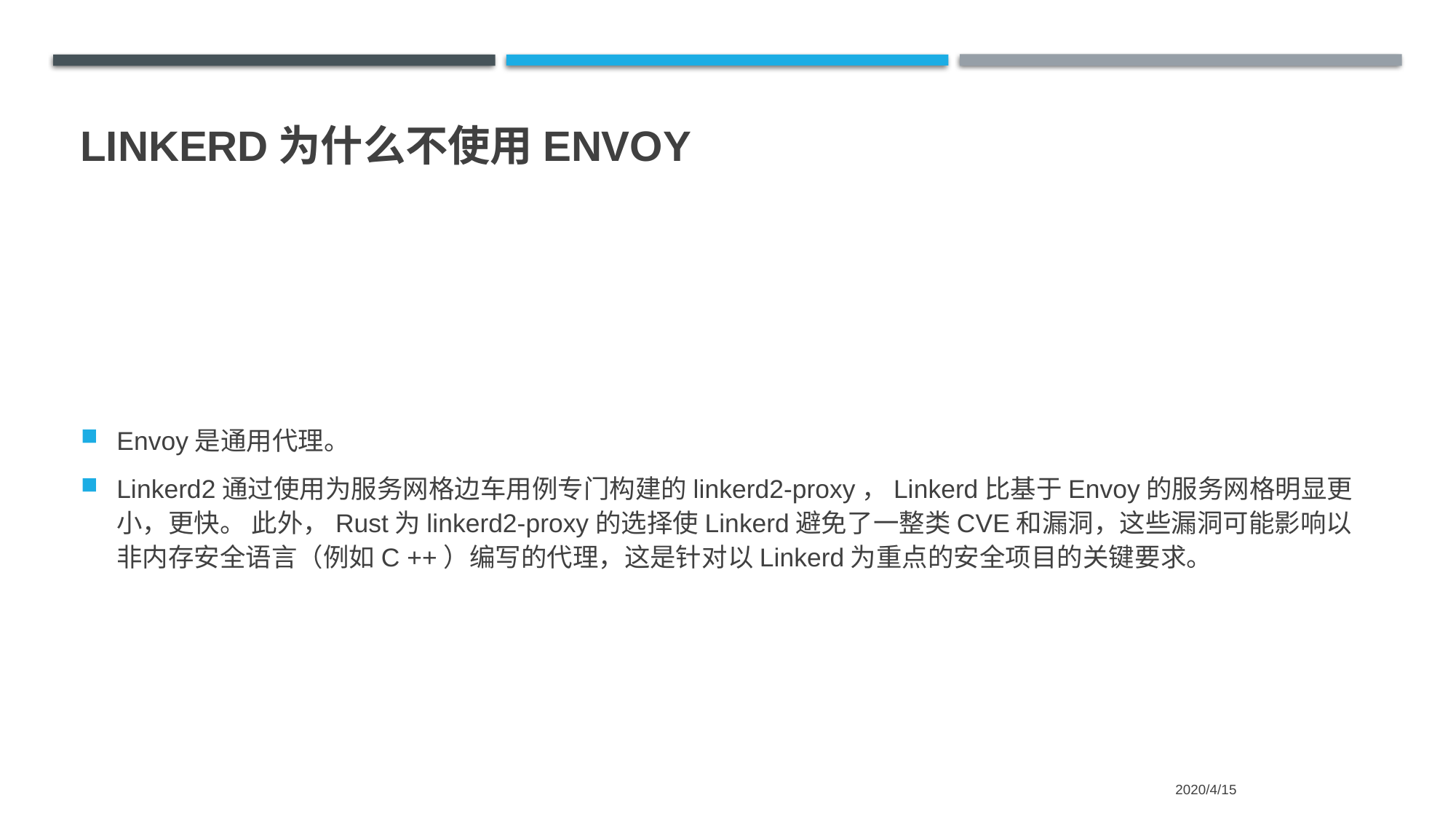

# Linkerd为什么不使用Envoy
Envoy是通用代理。
Linkerd2通过使用为服务网格边车用例专门构建的linkerd2-proxy，Linkerd比基于Envoy的服务网格明显更小，更快。 此外，Rust为linkerd2-proxy的选择使Linkerd避免了一整类CVE和漏洞，这些漏洞可能影响以非内存安全语言（例如C ++）编写的代理，这是针对以Linkerd为重点的安全项目的关键要求。
2020/4/15